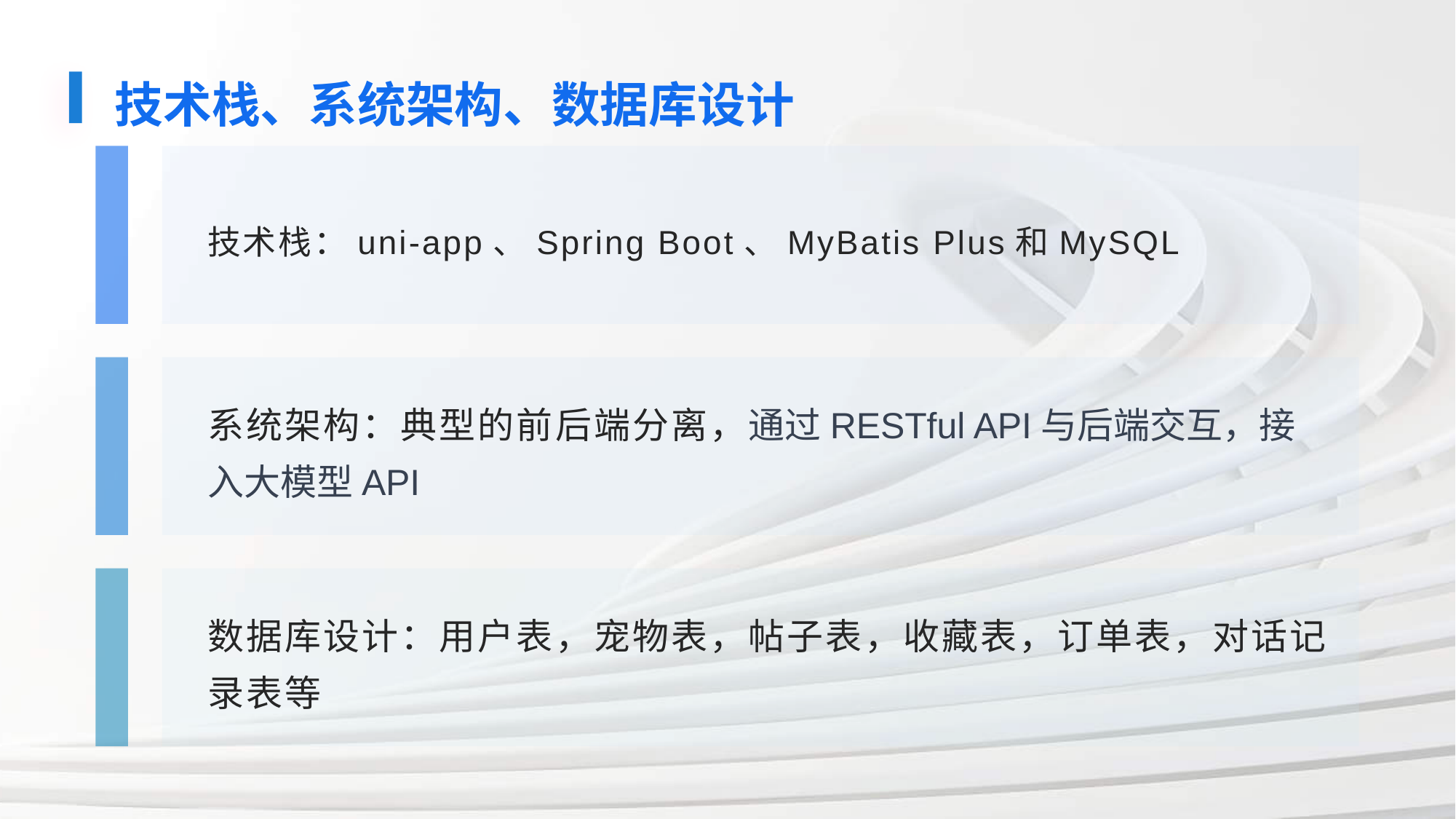

技术栈、系统架构、数据库设计

技术栈：uni-app、Spring Boot、MyBatis Plus和MySQL

系统架构：典型的前后端分离，通过RESTful API与后端交互，接入大模型API

数据库设计：用户表，宠物表，帖子表，收藏表，订单表，对话记录表等